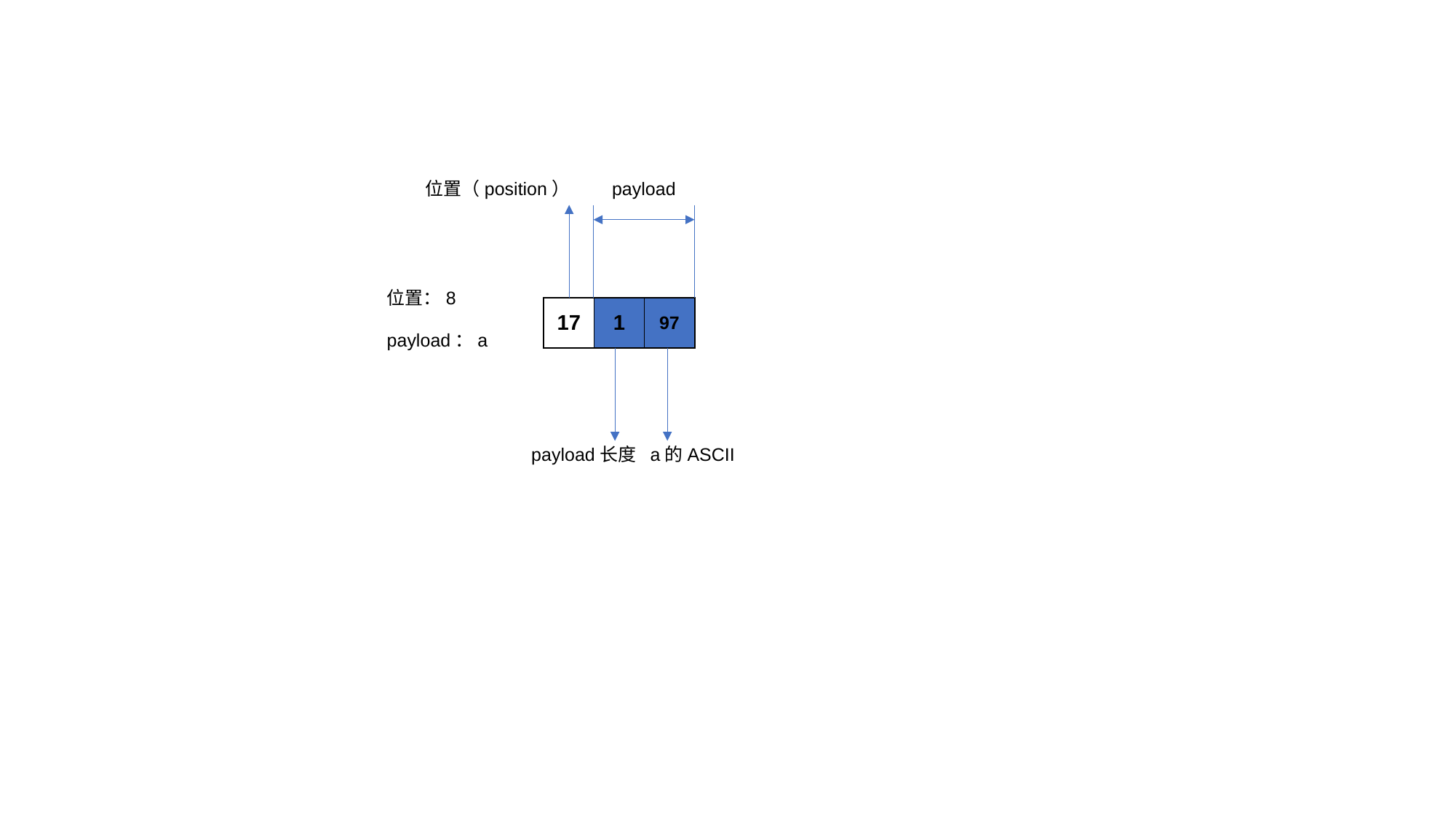

payload
位置（position）
位置：8
| 17 | 1 | 97 |
| --- | --- | --- |
payload：a
payload长度
a的ASCII